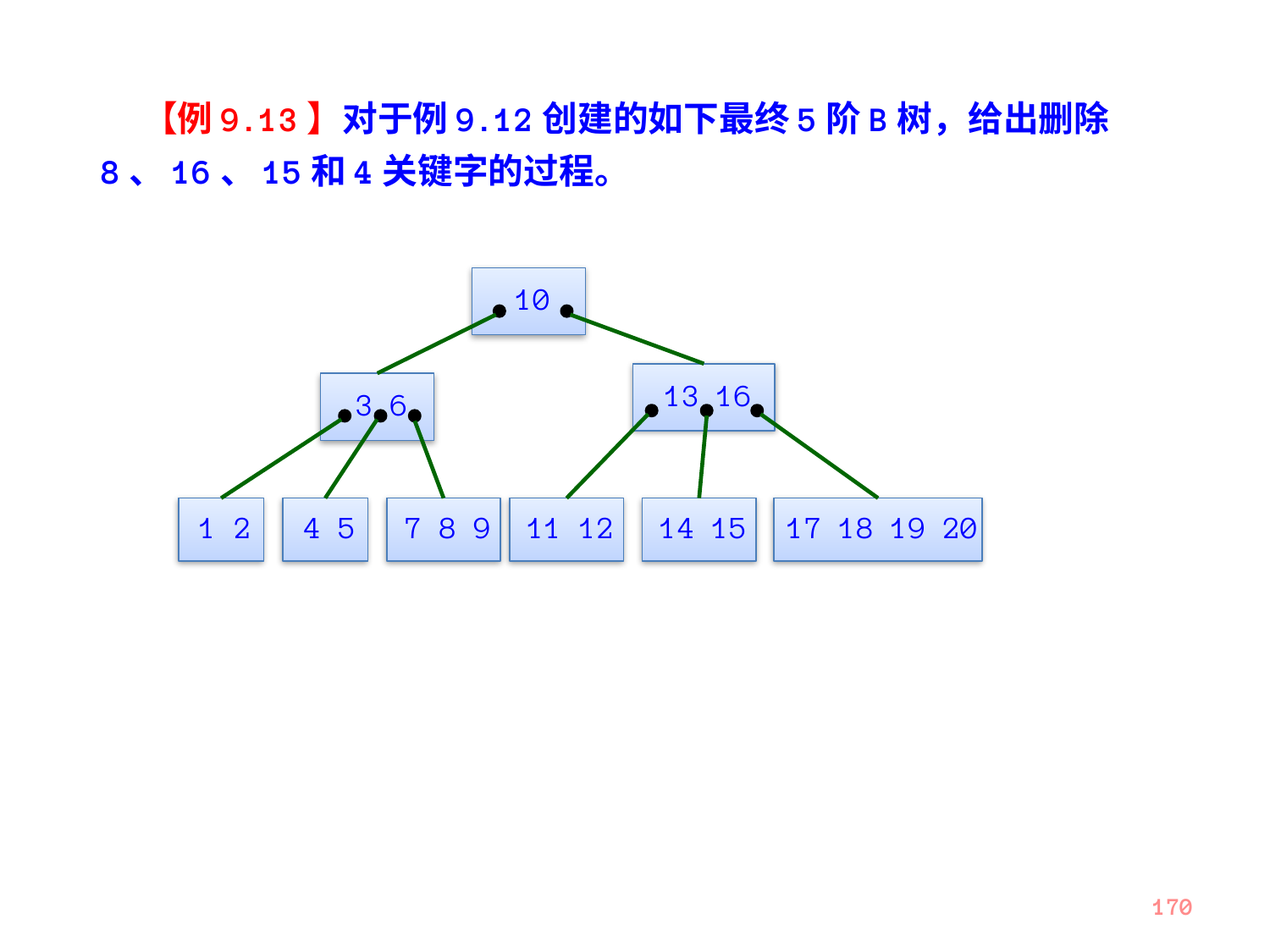

【例9.13】对于例9.12创建的如下最终5阶B树，给出删除8、16、15和4关键字的过程。
10

13 16
3 6

1 2
4 5
7 8 9
11 12
14 15
17 18 19 20
170